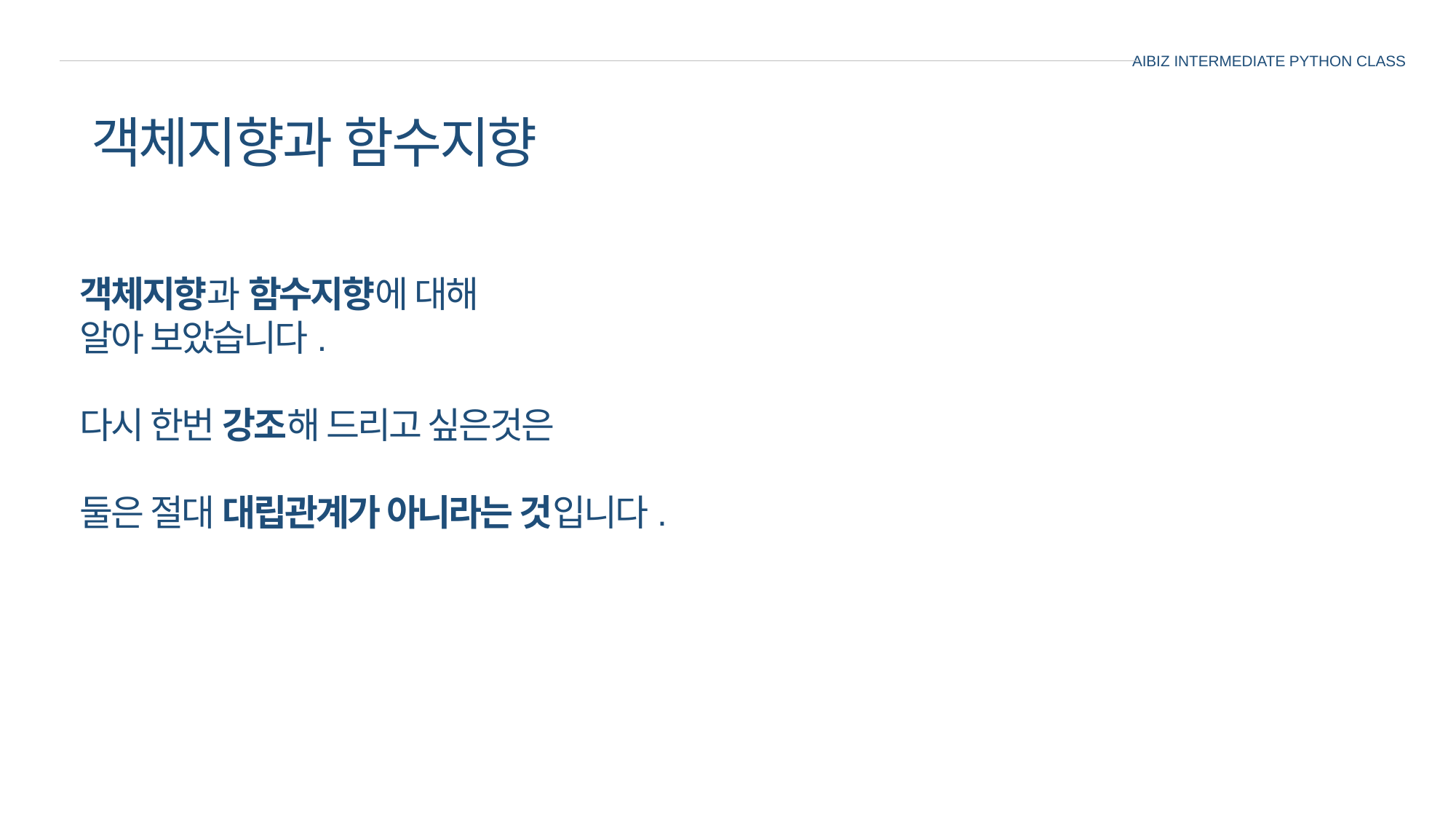

AIBIZ INTERMEDIATE PYTHON CLASS
객체지향과 함수지향
객체지향과 함수지향에 대해
알아 보았습니다.

다시 한번 강조해 드리고 싶은것은

둘은 절대 대립관계가 아니라는 것입니다.